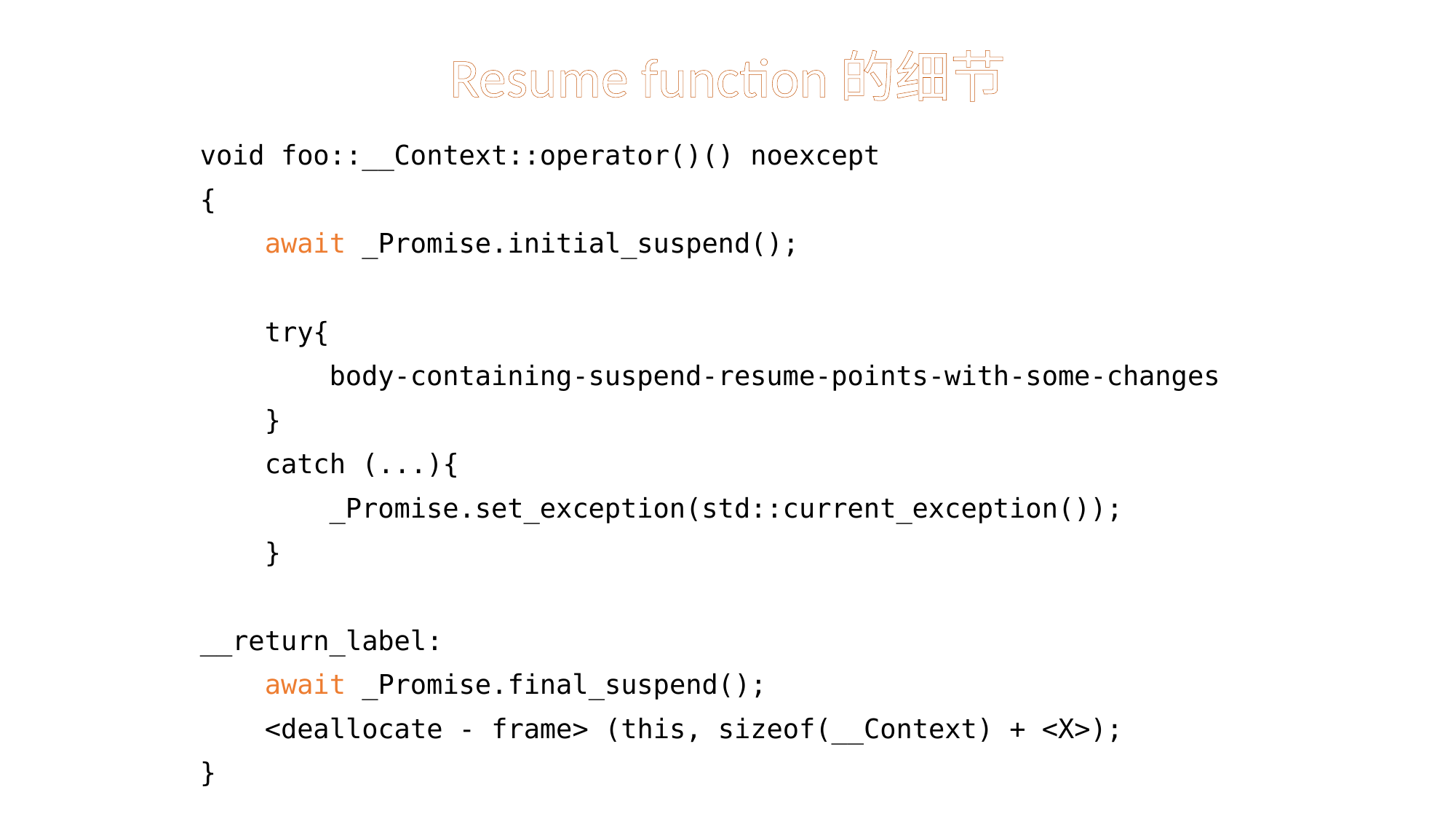

# Resume function的细节
void foo::__Context::operator()() noexcept
{
    await _Promise.initial_suspend();

    try{
        body-containing-suspend-resume-points-with-some-changes
    }
    catch (...){
        _Promise.set_exception(std::current_exception());
    }

__return_label:
    await _Promise.final_suspend();
    <deallocate - frame> (this, sizeof(__Context) + <X>);
}